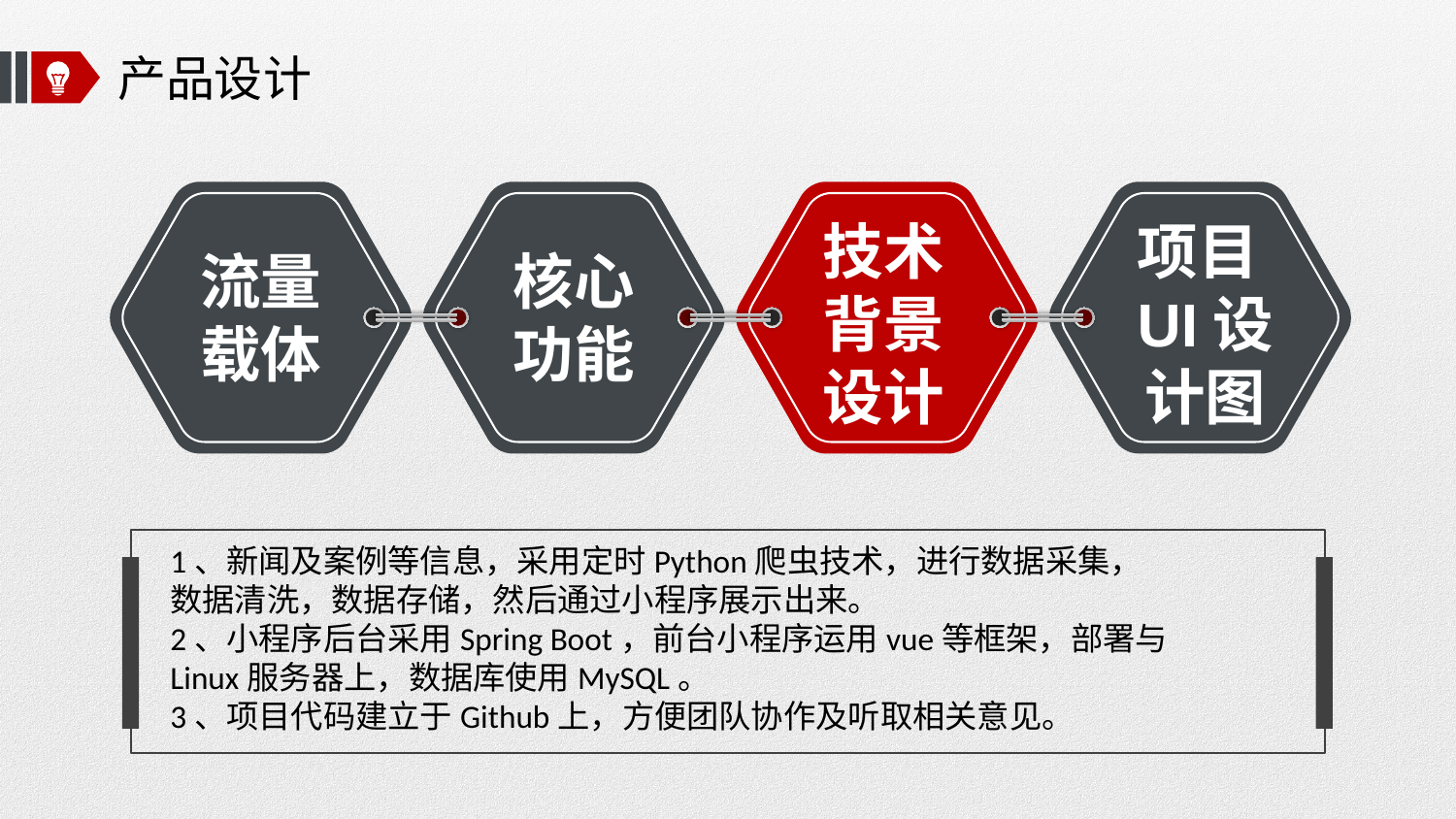

# 产品设计

流量载体

核心功能

技术背景设计

项目UI设计图

1、新闻及案例等信息，采用定时Python爬虫技术，进行数据采集，数据清洗，数据存储，然后通过小程序展示出来。
2、小程序后台采用Spring Boot，前台小程序运用vue等框架，部署与Linux服务器上，数据库使用MySQL。
3、项目代码建立于Github上，方便团队协作及听取相关意见。